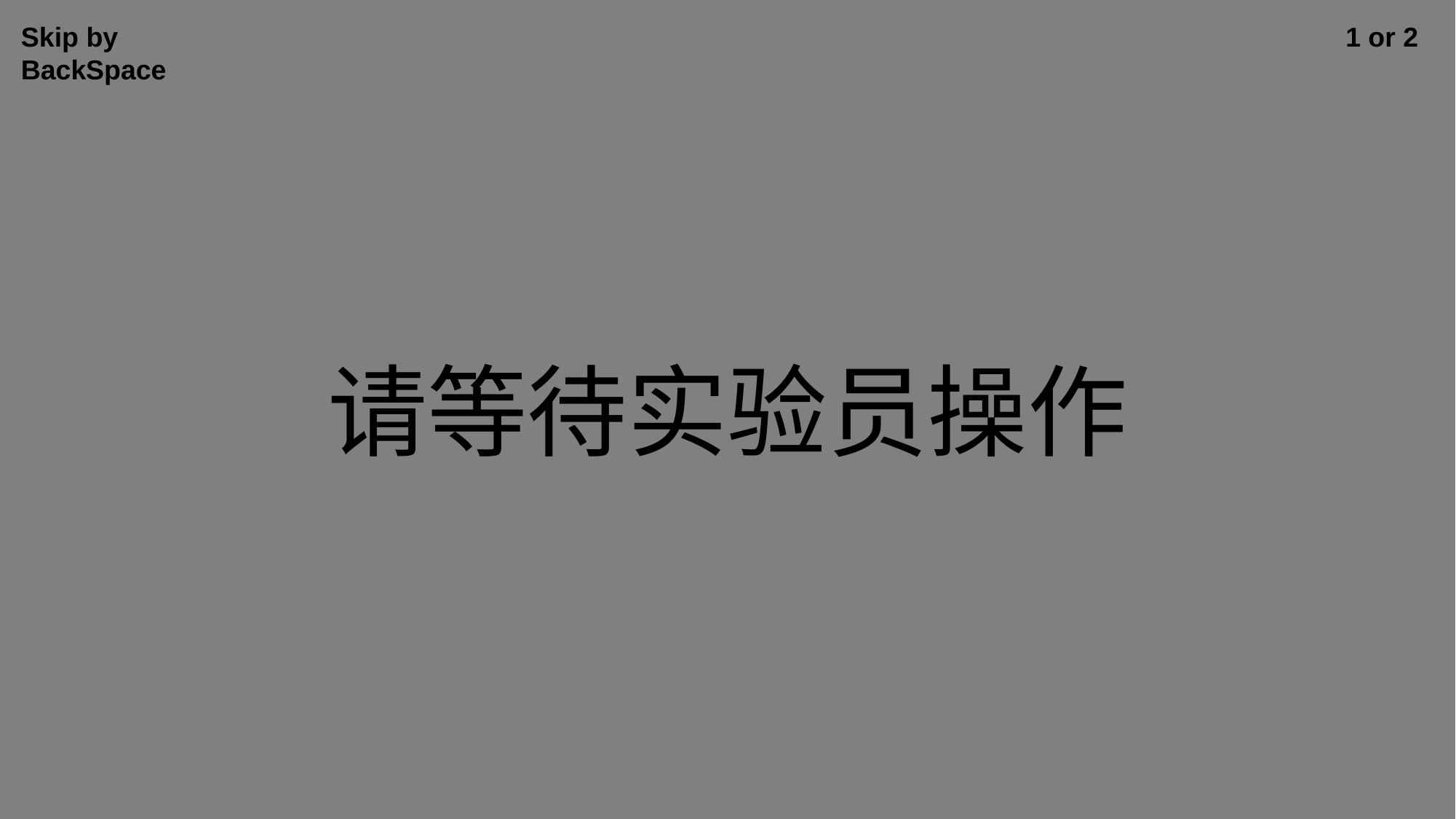

Skip by BackSpace
1 or 2
请等待实验员操作